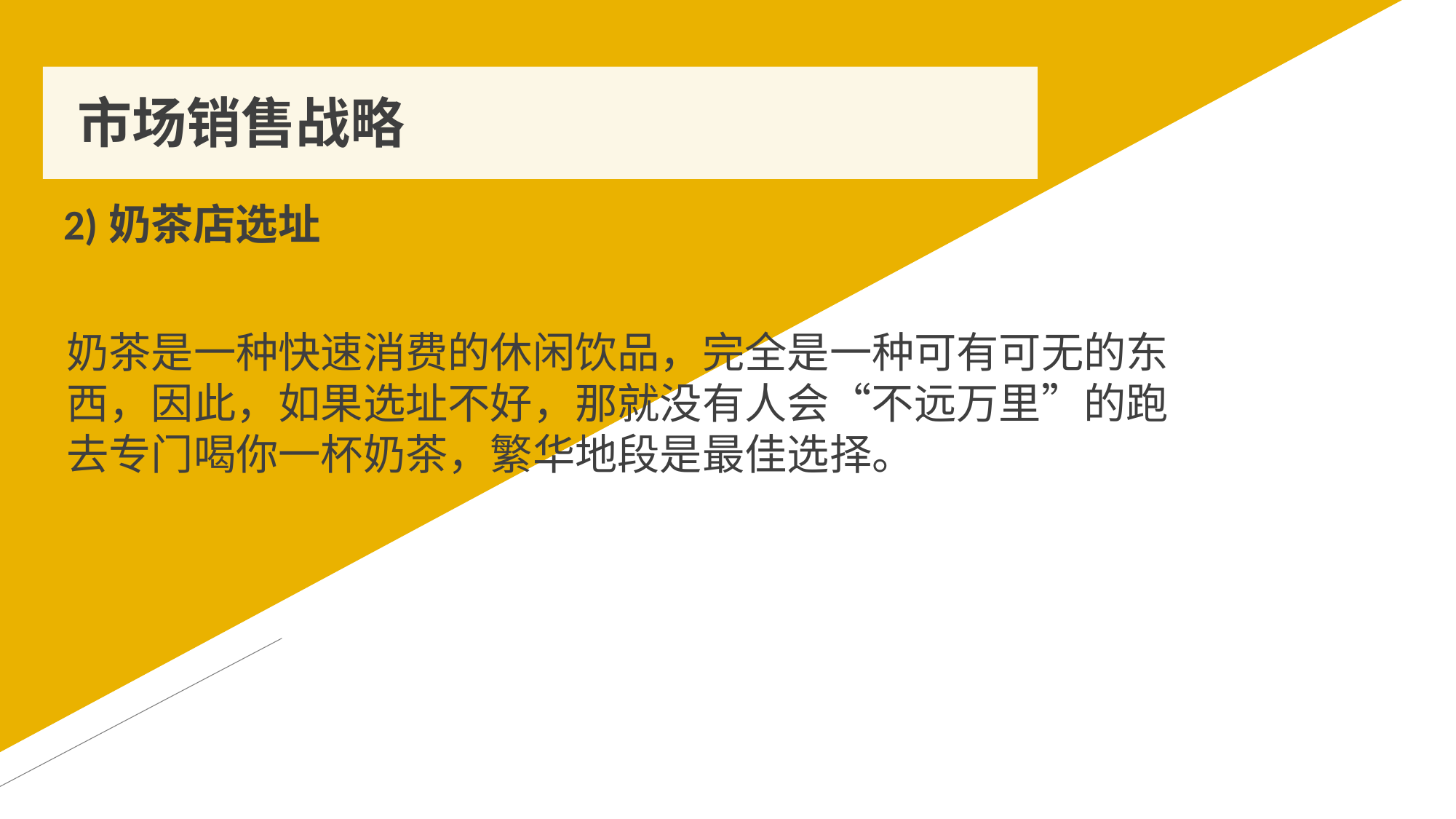

# 市场销售战略
2)奶茶店选址
奶茶是一种快速消费的休闲饮品，完全是一种可有可无的东西，因此，如果选址不好，那就没有人会“不远万里”的跑去专门喝你一杯奶茶，繁华地段是最佳选择。